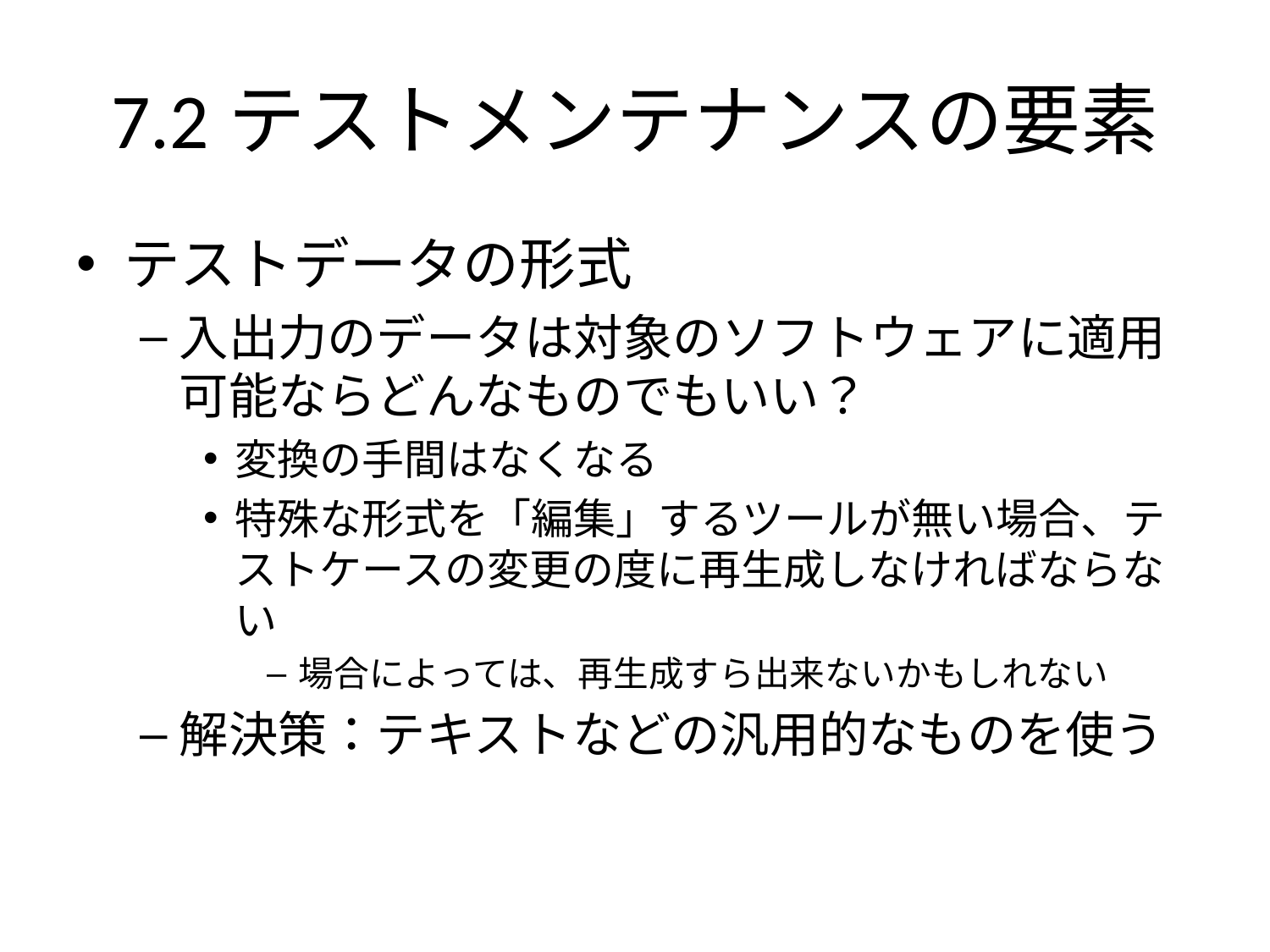

# 7.2テストメンテナンスの要素
テストデータの形式
入出力のデータは対象のソフトウェアに適用可能ならどんなものでもいい？
変換の手間はなくなる
特殊な形式を「編集」するツールが無い場合、テストケースの変更の度に再生成しなければならない
場合によっては、再生成すら出来ないかもしれない
解決策：テキストなどの汎用的なものを使う